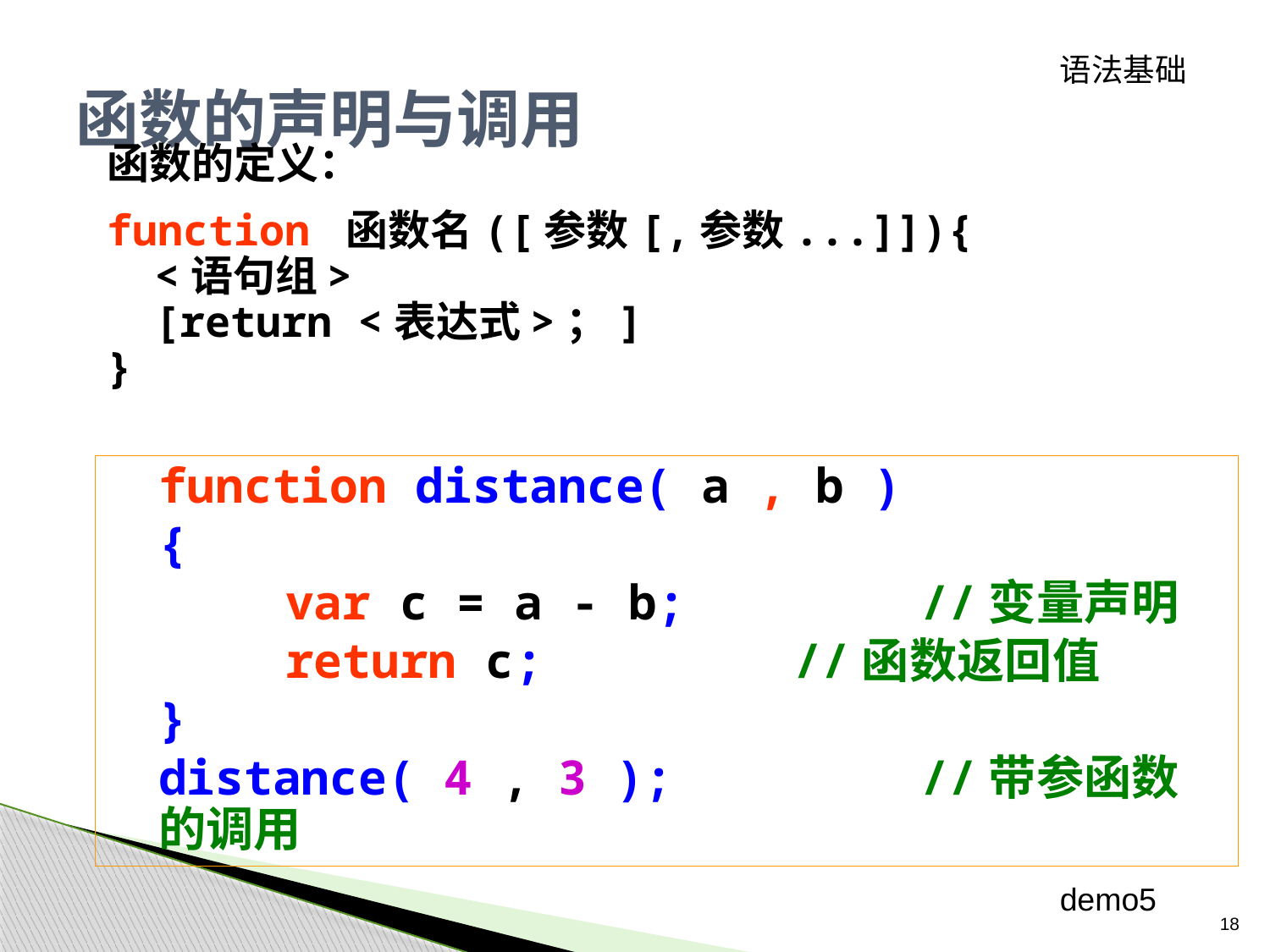

# 函数的声明与调用
语法基础
函数的定义：
function 函数名([参数[,参数...]]){
    <语句组>
    [return <表达式>；]
}
	function distance( a , b )
	{
		var c = a - b;		//变量声明
		return c;		//函数返回值
	}
	distance( 4 , 3 );		//带参函数的调用
demo5
18